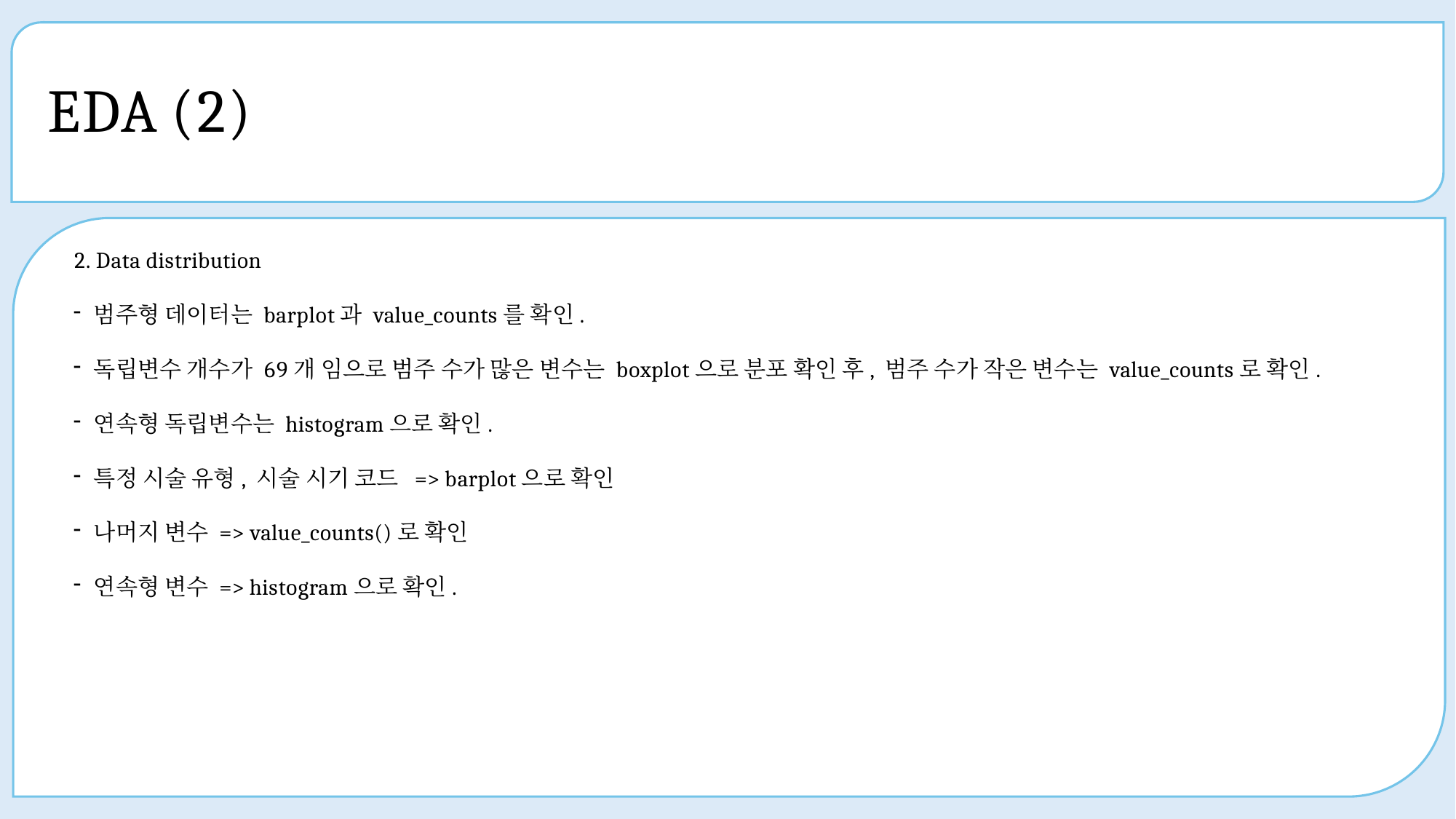

# EDA (2)

2. Data distribution

범주형 데이터는 barplot과 value_counts를 확인.

독립변수 개수가 69개 임으로 범주 수가 많은 변수는 boxplot으로 분포 확인 후, 범주 수가 작은 변수는 value_counts로 확인.

연속형 독립변수는 histogram으로 확인.

특정 시술 유형, 시술 시기 코드  => barplot으로 확인

나머지 변수 => value_counts()로 확인

연속형 변수 => histogram으로 확인.